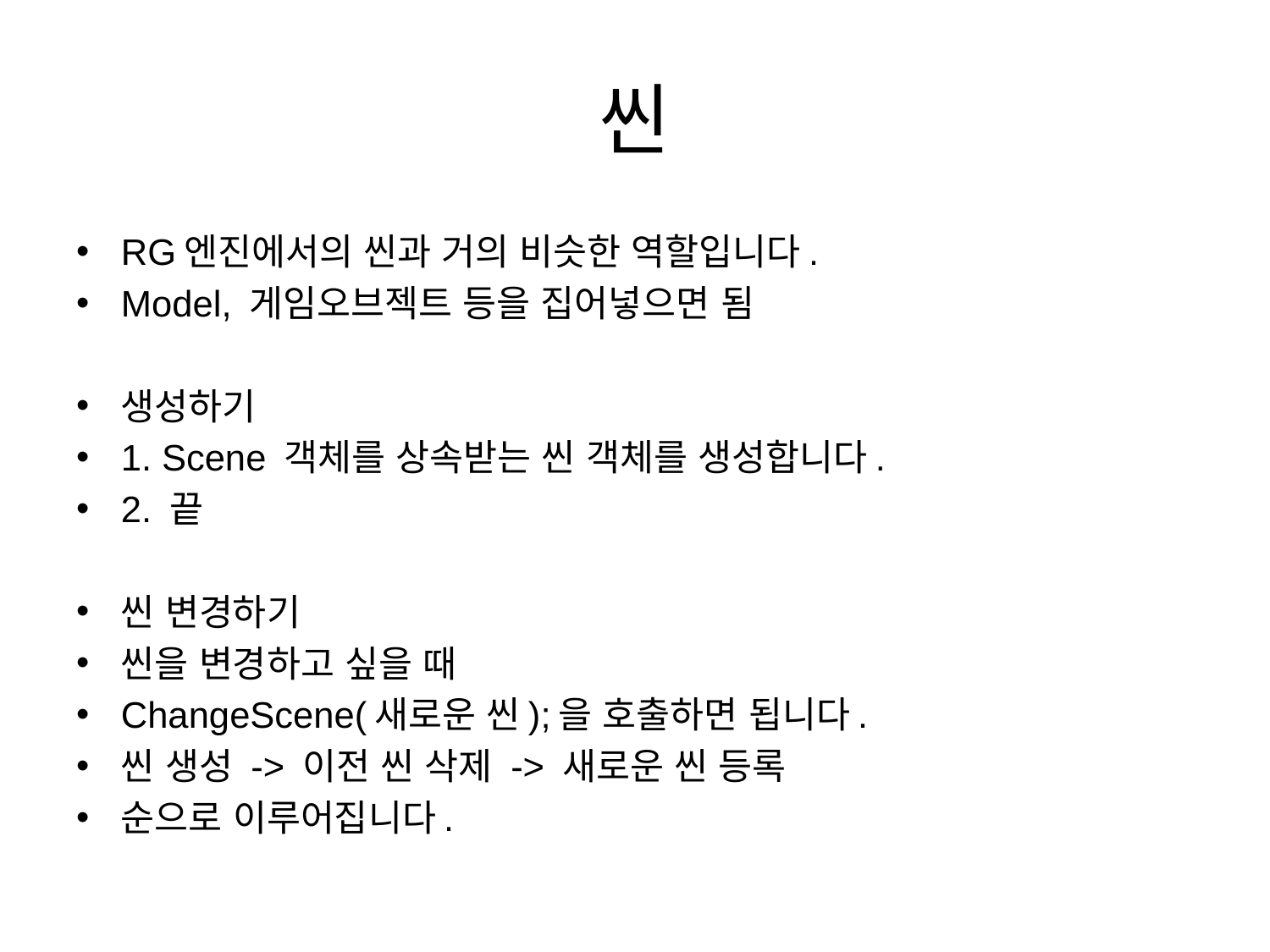

# 씬
RG엔진에서의 씬과 거의 비슷한 역할입니다.
Model, 게임오브젝트 등을 집어넣으면 됨

생성하기
1. Scene 객체를 상속받는 씬 객체를 생성합니다.
2. 끝

씬 변경하기
씬을 변경하고 싶을 때
ChangeScene(새로운 씬);을 호출하면 됩니다.
씬 생성 -> 이전 씬 삭제 -> 새로운 씬 등록
순으로 이루어집니다.